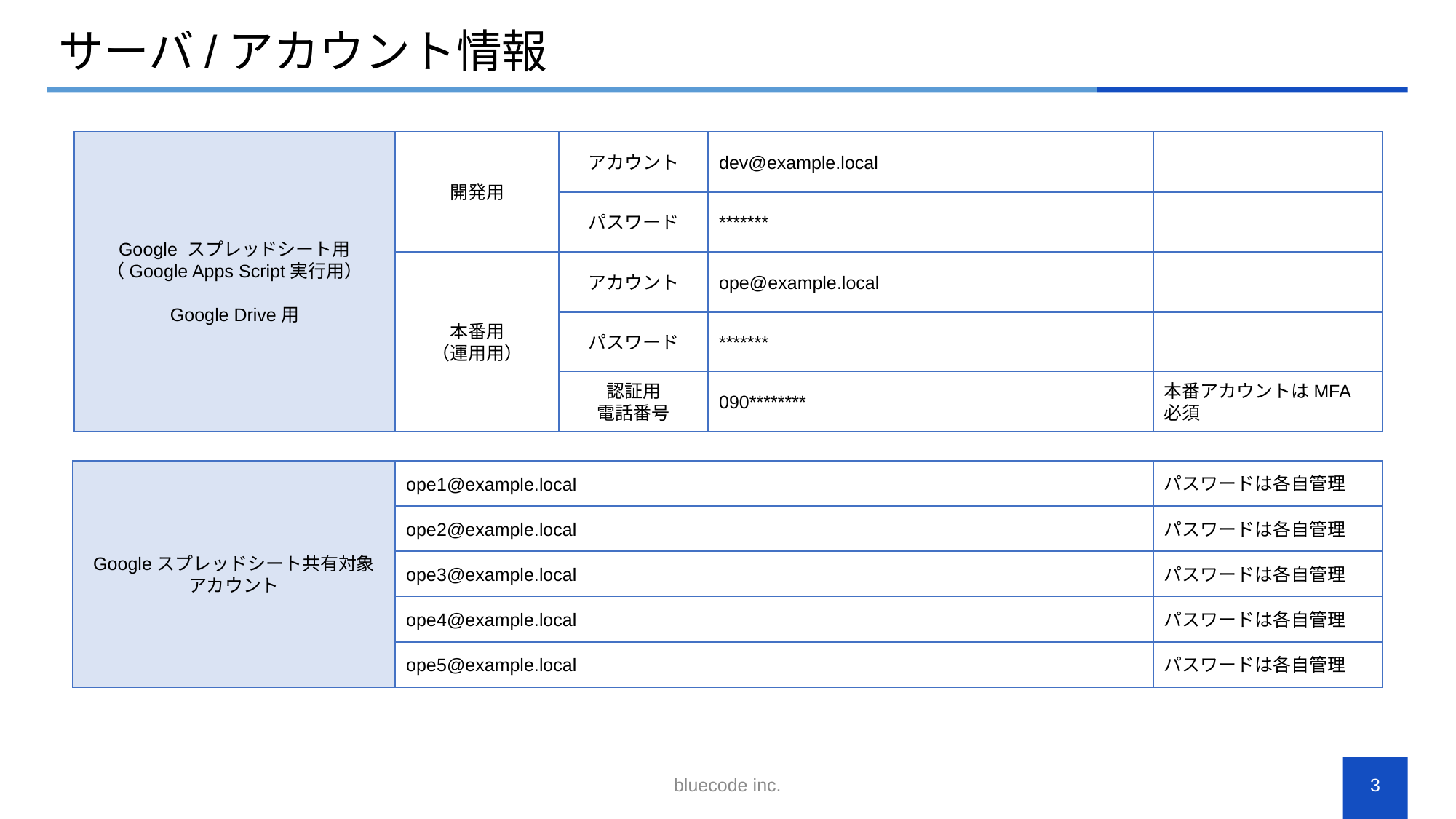

# サーバ/アカウント情報
Google スプレッドシート用
（Google Apps Script実行用）

Google Drive用
開発用
アカウント
dev@example.local

パスワード
*******

本番用
（運用用）
アカウント
ope@example.local

パスワード
*******

認証用
電話番号
090********
本番アカウントはMFA必須
ope1@example.local
パスワードは各自管理
Googleスプレッドシート共有対象
アカウント
ope2@example.local
パスワードは各自管理
ope3@example.local
パスワードは各自管理
ope4@example.local
パスワードは各自管理
ope5@example.local
パスワードは各自管理
bluecode inc.
3